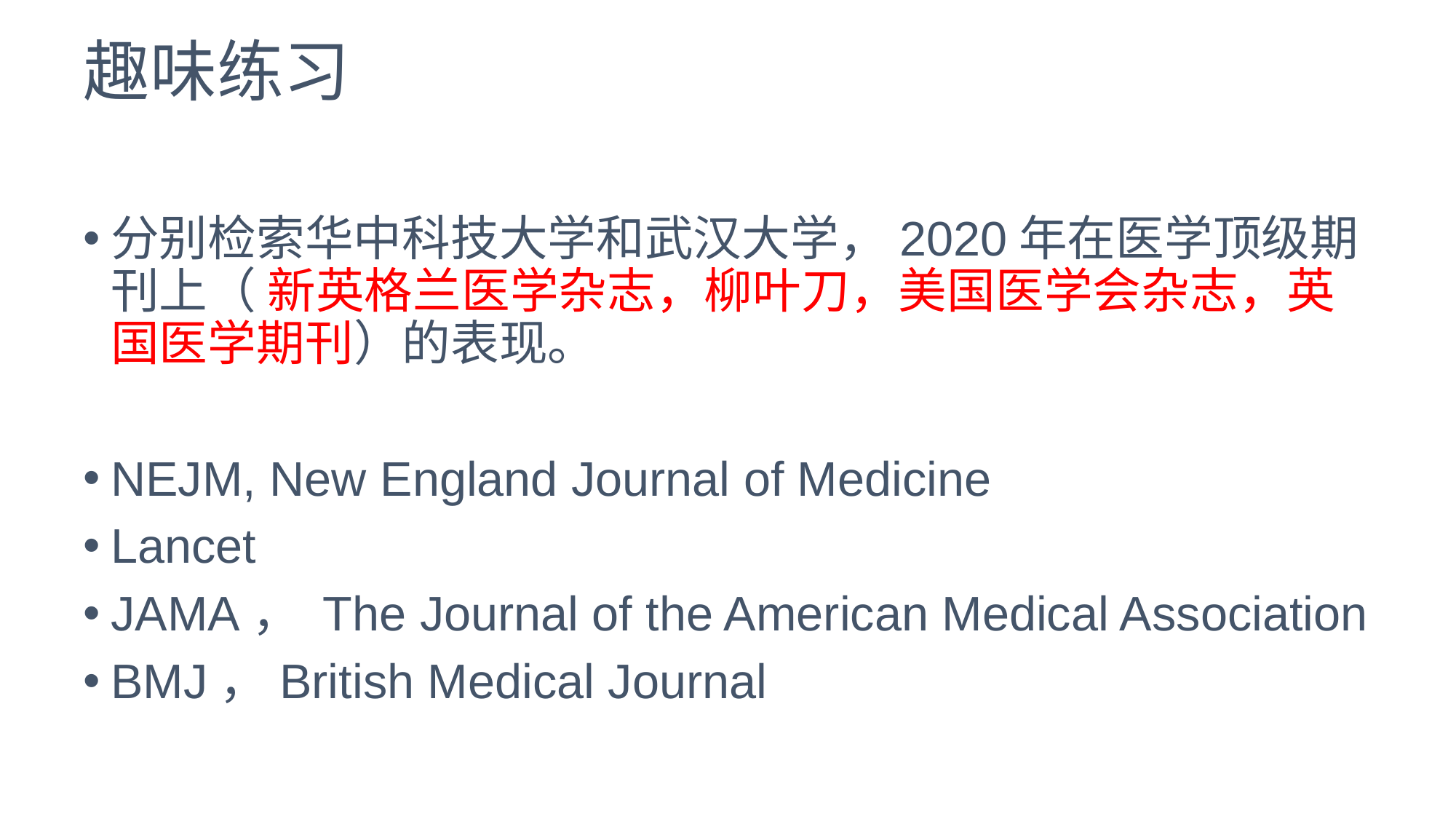

# 趣味练习
分别检索华中科技大学和武汉大学，2020年在医学顶级期刊上（ 新英格兰医学杂志，柳叶刀，美国医学会杂志，英国医学期刊）的表现。

NEJM, New England Journal of Medicine
Lancet
JAMA， The Journal of the American Medical Association
BMJ，British Medical Journal